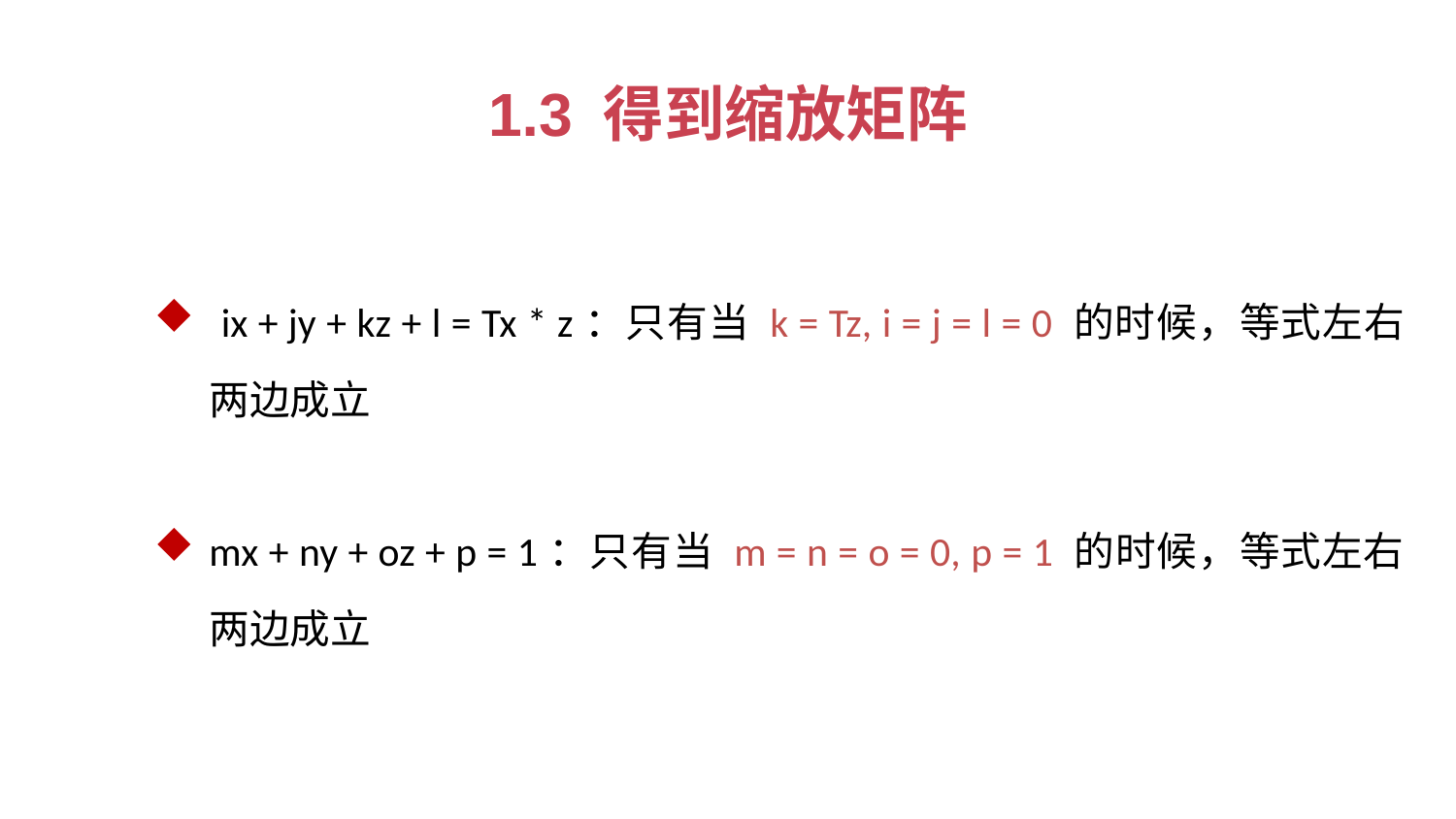

1.3 得到缩放矩阵
 ix + jy + kz + l = Tx * z：只有当 k = Tz, i = j = l = 0 的时候，等式左右两边成⽴
mx + ny + oz + p = 1：只有当 m = n = o = 0, p = 1 的时候，等式左右两边成⽴